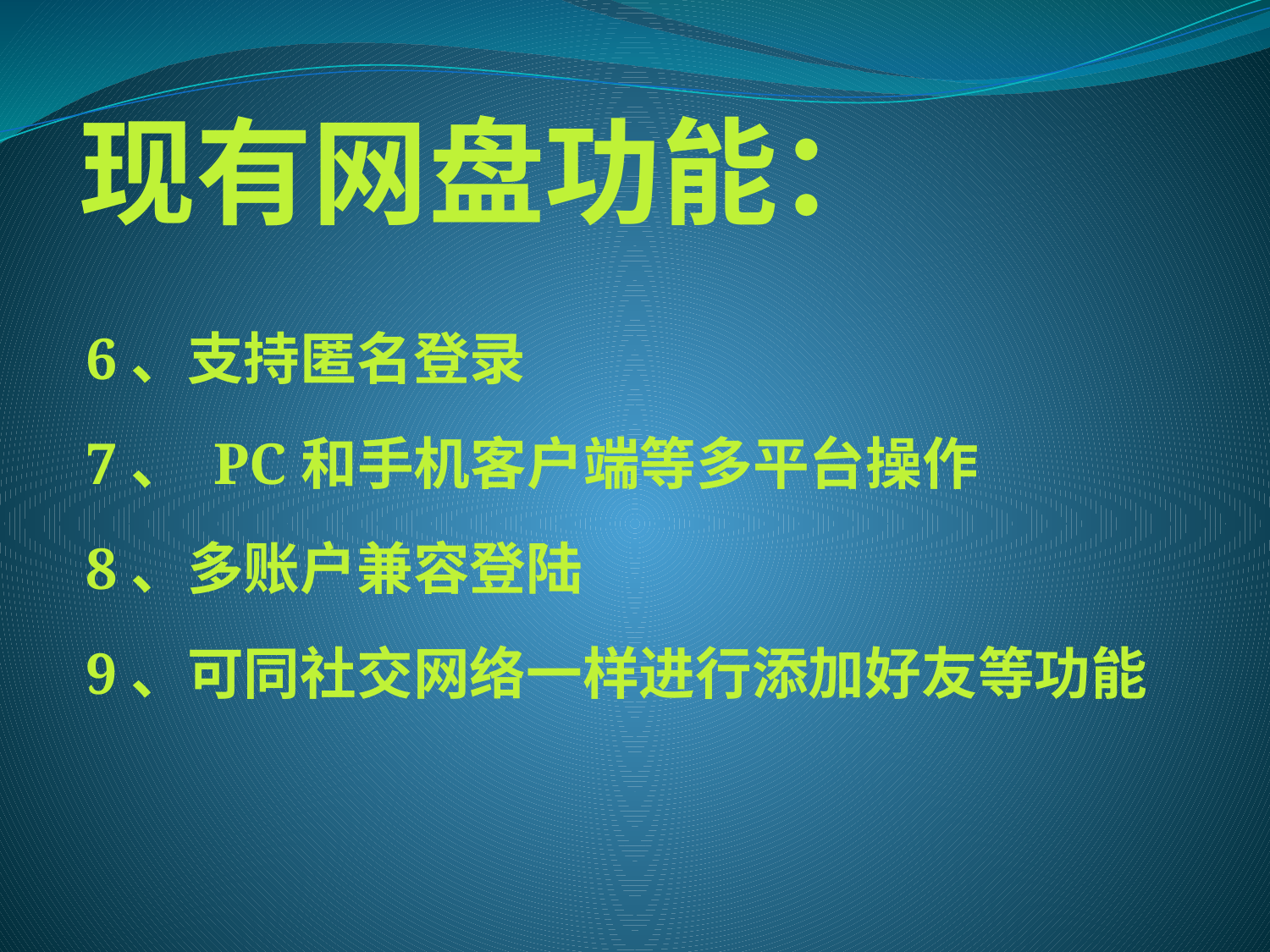

# 现有网盘功能：
6、支持匿名登录

7、 PC和手机客户端等多平台操作

8、多账户兼容登陆

9、可同社交网络一样进行添加好友等功能